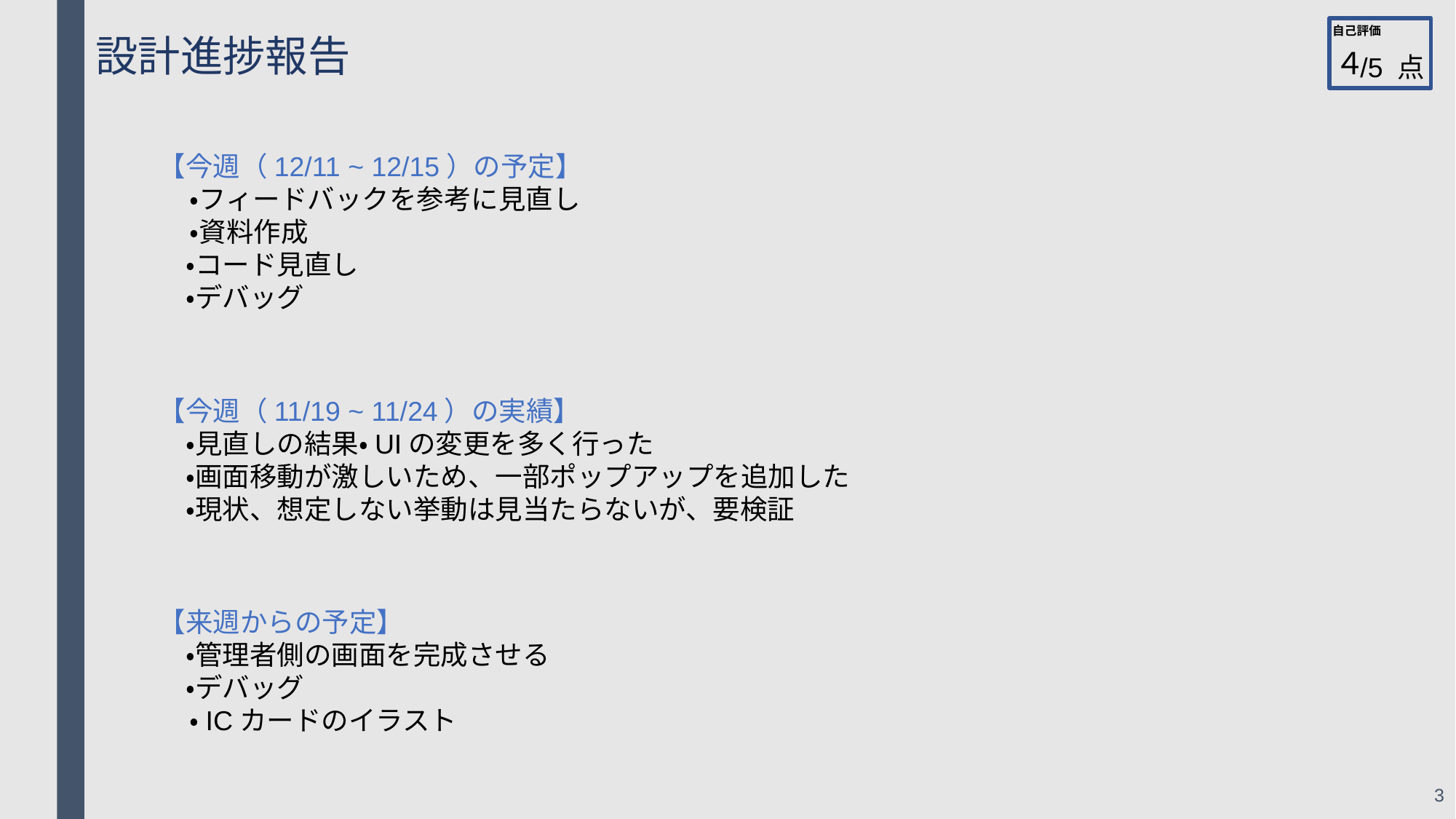

自己評価

設計進捗報告
４
/5 点
【今週（12/11 ~ 12/15）の予定】
    ・フィードバックを参考に見直し
    ・資料作成
　・コード見直し
　・デバッグ
【今週（11/19 ~ 11/24）の実績】
　・見直しの結果・UIの変更を多く行った
　・画面移動が激しいため、一部ポップアップを追加した
　・現状、想定しない挙動は見当たらないが、要検証
【来週からの予定】
　・管理者側の画面を完成させる
　・デバッグ
    ・ICカードのイラスト
3